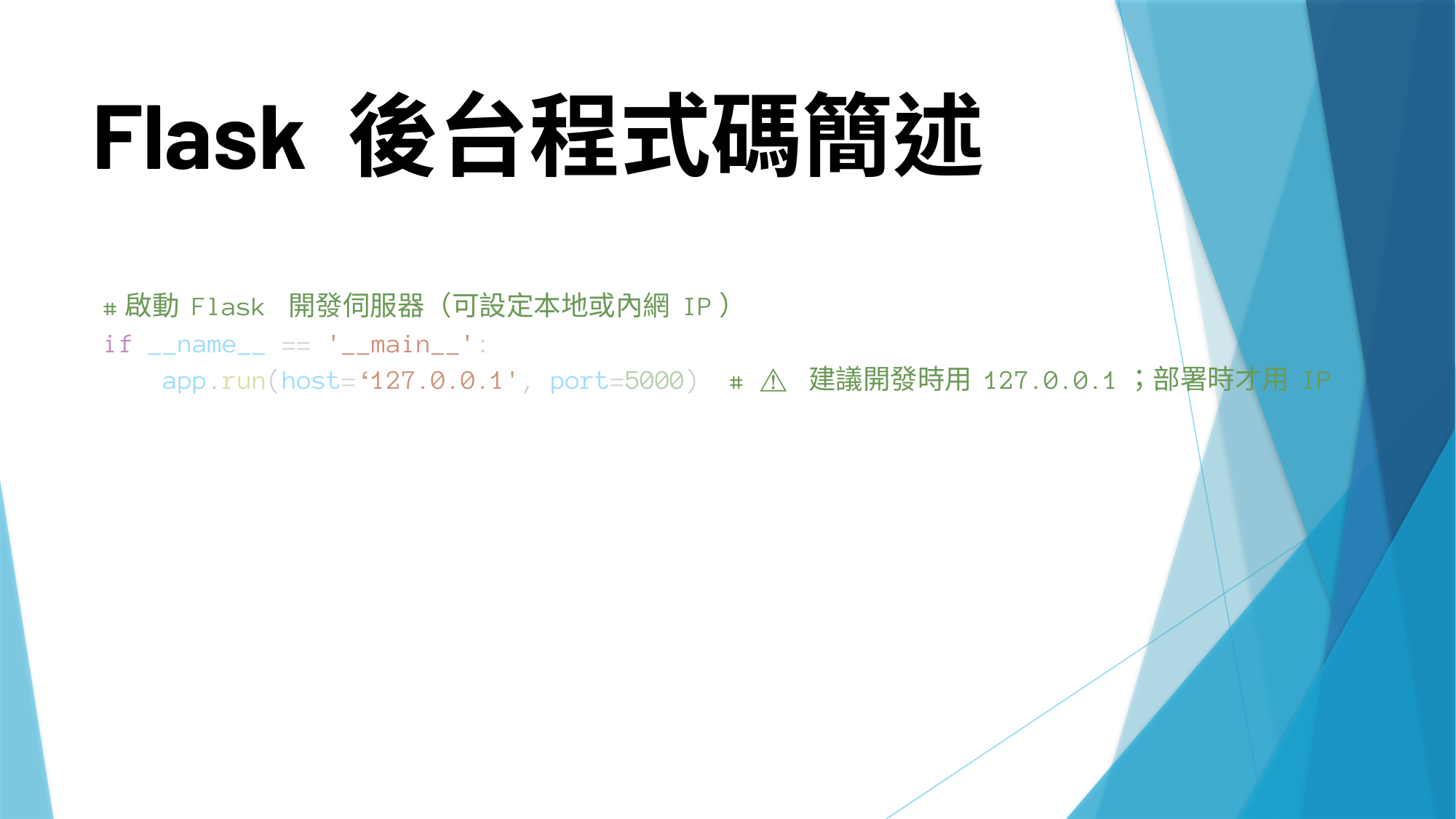

# Flask 後台程式碼簡述
#啟動 Flask 開發伺服器（可設定本地或內網 IP）
if __name__ == '__main__':
    app.run(host=‘127.0.0.1', port=5000)  # ⚠️ 建議開發時用 127.0.0.1；部署時才用 IP